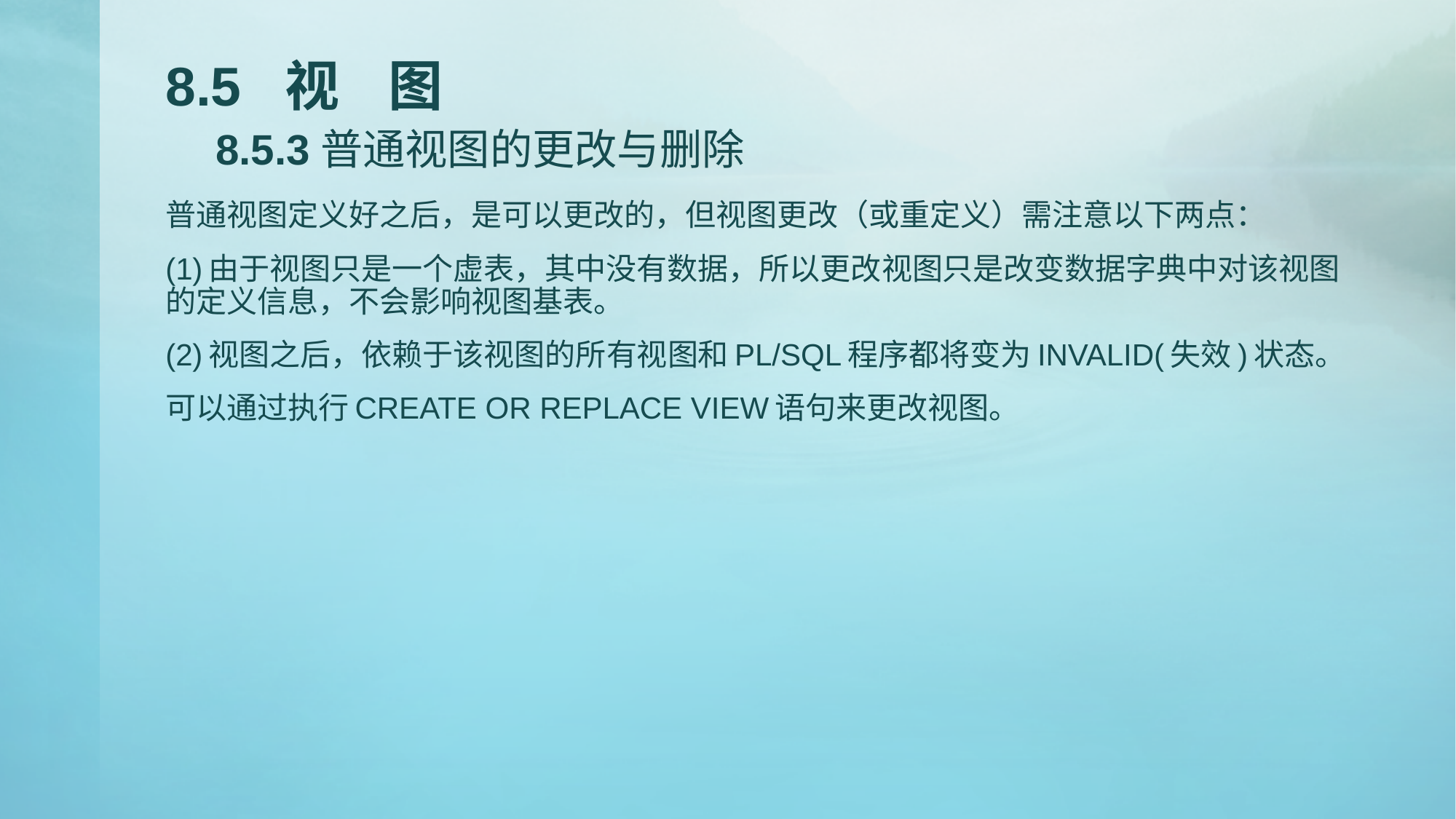

# 8.5  视    图 8.5.3普通视图的更改与删除
普通视图定义好之后，是可以更改的，但视图更改（或重定义）需注意以下两点：
(1)由于视图只是一个虚表，其中没有数据，所以更改视图只是改变数据字典中对该视图的定义信息，不会影响视图基表。
(2)视图之后，依赖于该视图的所有视图和PL/SQL程序都将变为INVALID(失效)状态。
可以通过执行CREATE OR REPLACE VIEW语句来更改视图。